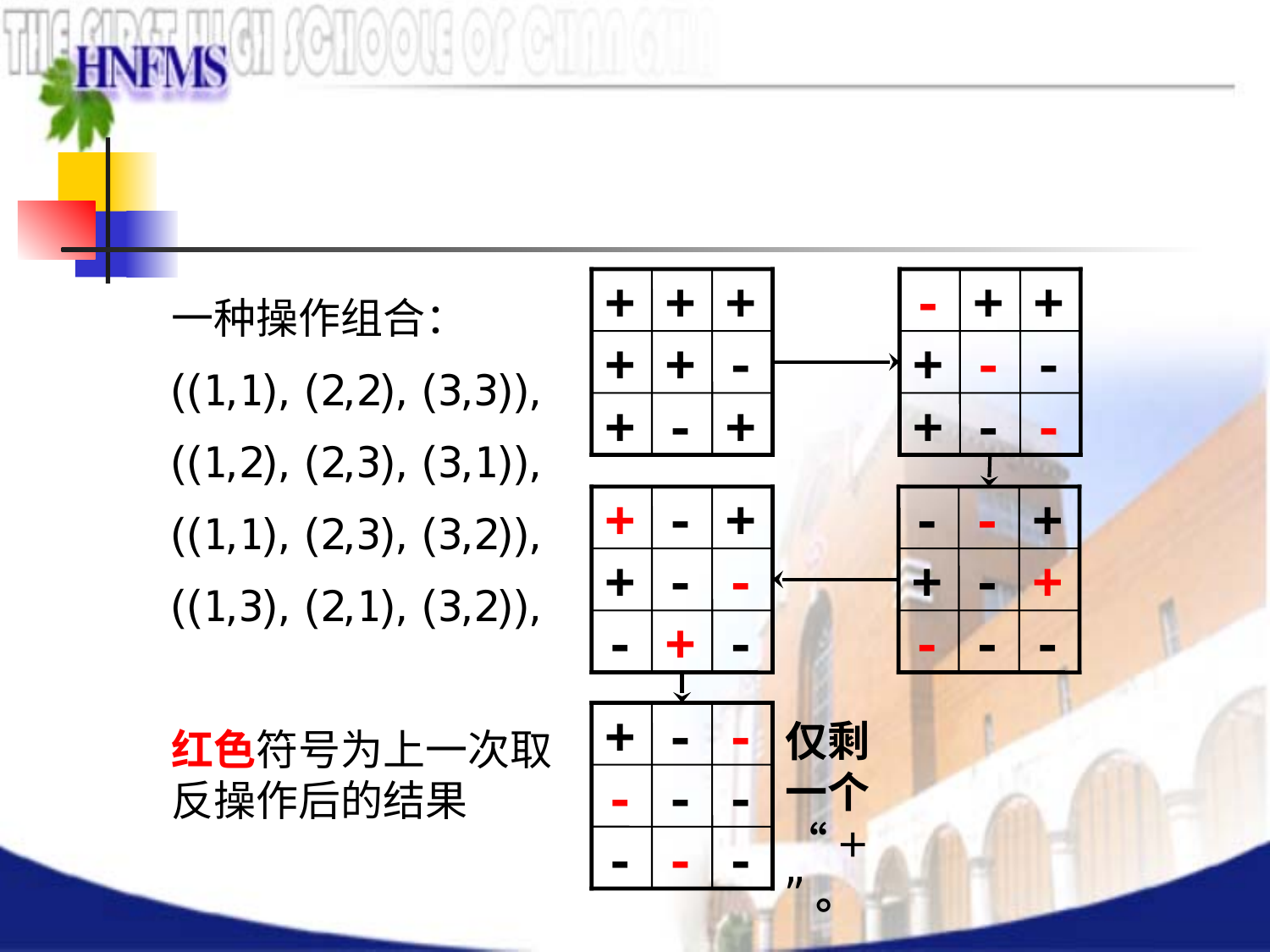

+

+

+

+

+
-
+

-
+

-

+

+

+

-
-
+

-
-

一种操作组合：
((1,1), (2,2), (3,3)),
((1,2), (2,3), (3,1)),
((1,1), (2,3), (3,2)),
((1,3), (2,1), (3,2)),

红色符号为上一次取反操作后的结果
+

-

+

+

-
-
-

+
-

-

-

+

+

-
+
-

-
-

+

-

-

-

-
-
-

-
-

仅剩一个“+”。